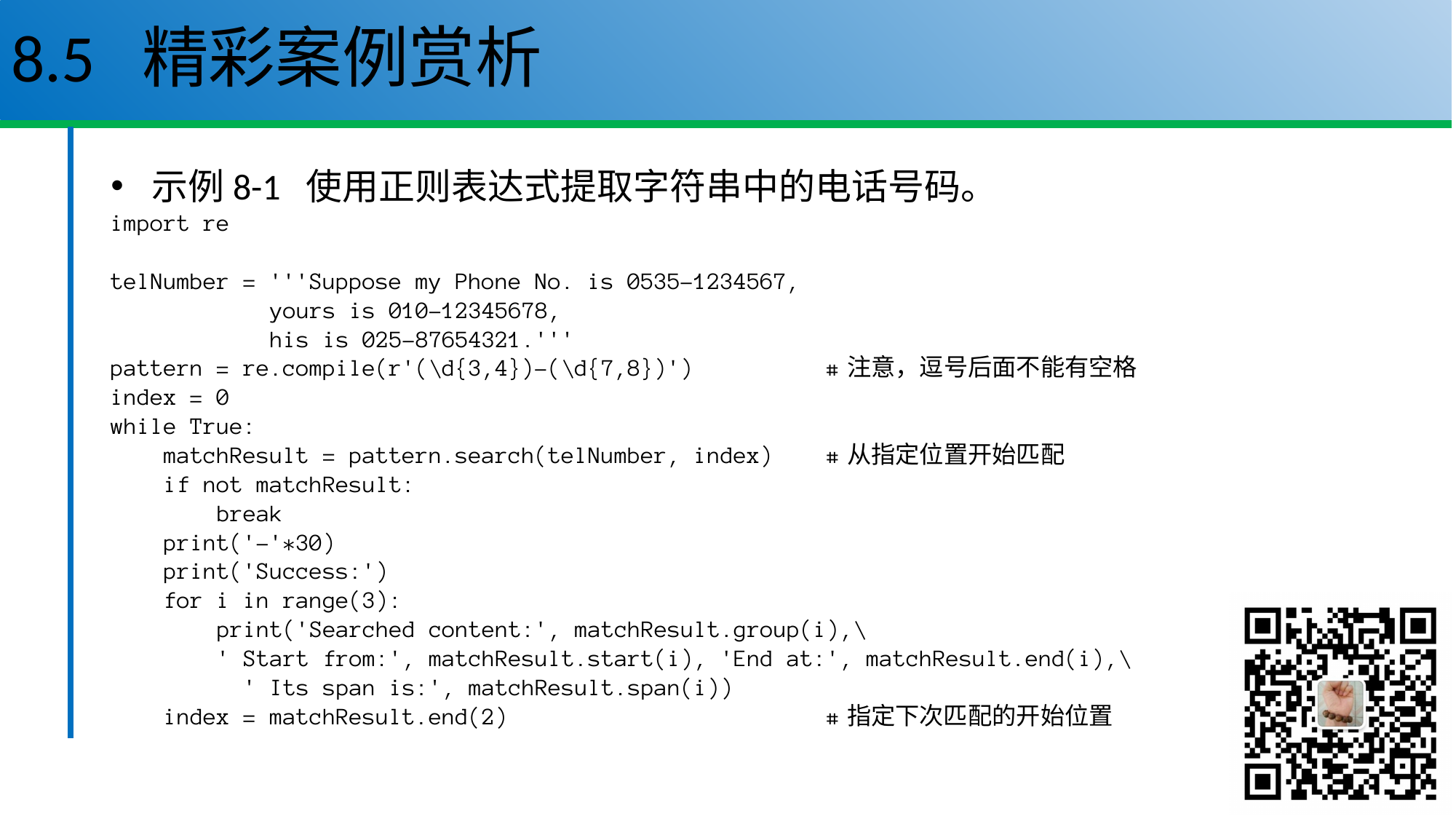

# 8.5  精彩案例赏析
示例8-1  使用正则表达式提取字符串中的电话号码。
import re

telNumber = '''Suppose my Phone No. is 0535-1234567,
            yours is 010-12345678,
            his is 025-87654321.'''
pattern = re.compile(r'(\d{3,4})-(\d{7,8})')          #注意，逗号后面不能有空格
index = 0
while True:
    matchResult = pattern.search(telNumber, index)    #从指定位置开始匹配
    if not matchResult:
        break
    print('-'*30)
    print('Success:')
    for i in range(3):
        print('Searched content:', matchResult.group(i),\
        ' Start from:', matchResult.start(i), 'End at:', matchResult.end(i),\
          ' Its span is:', matchResult.span(i))
    index = matchResult.end(2)                        #指定下次匹配的开始位置
40